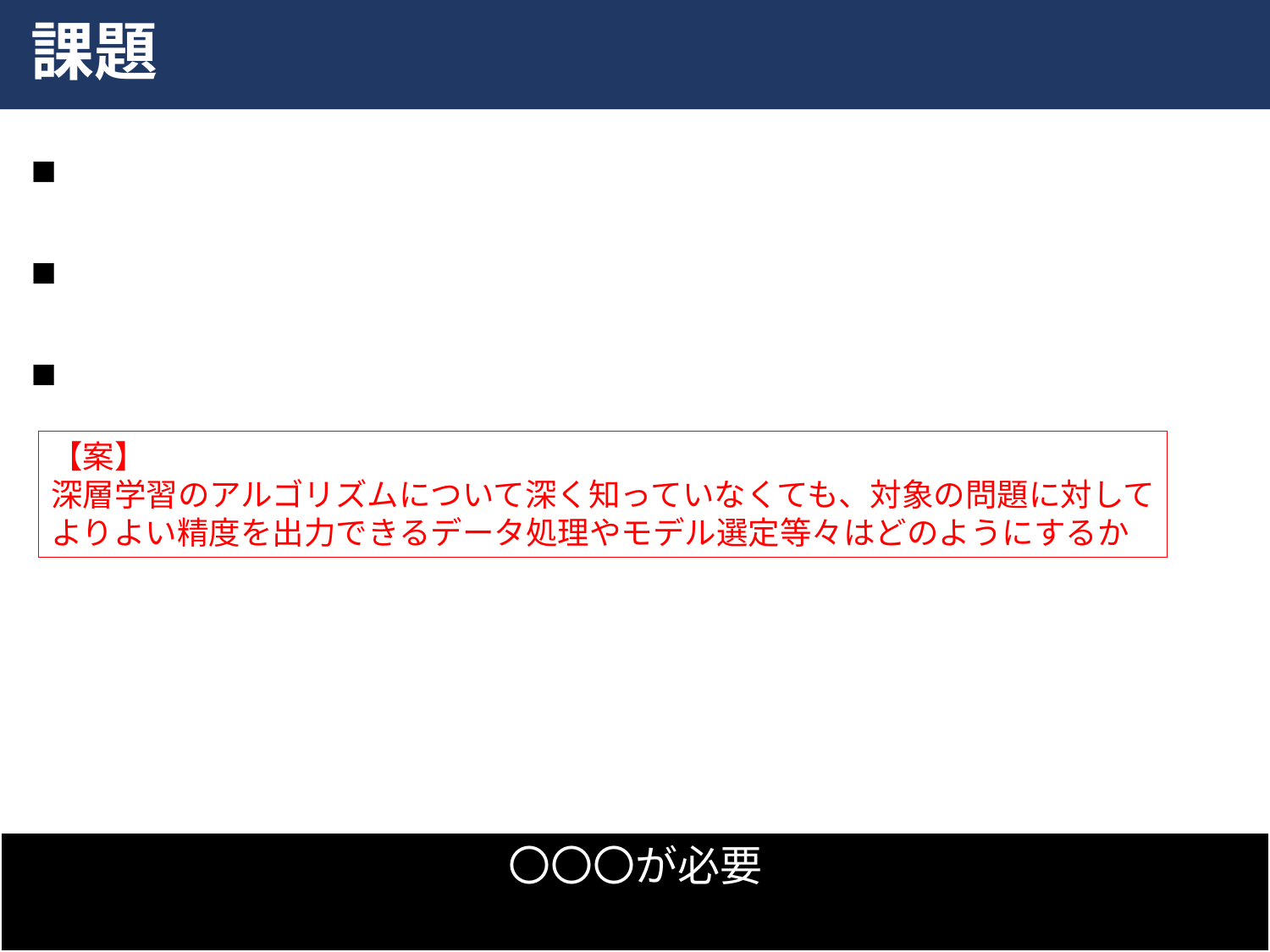

# 課題
■

■

■
【案】
深層学習のアルゴリズムについて深く知っていなくても、対象の問題に対して
よりよい精度を出力できるデータ処理やモデル選定等々はどのようにするか
〇〇〇が必要